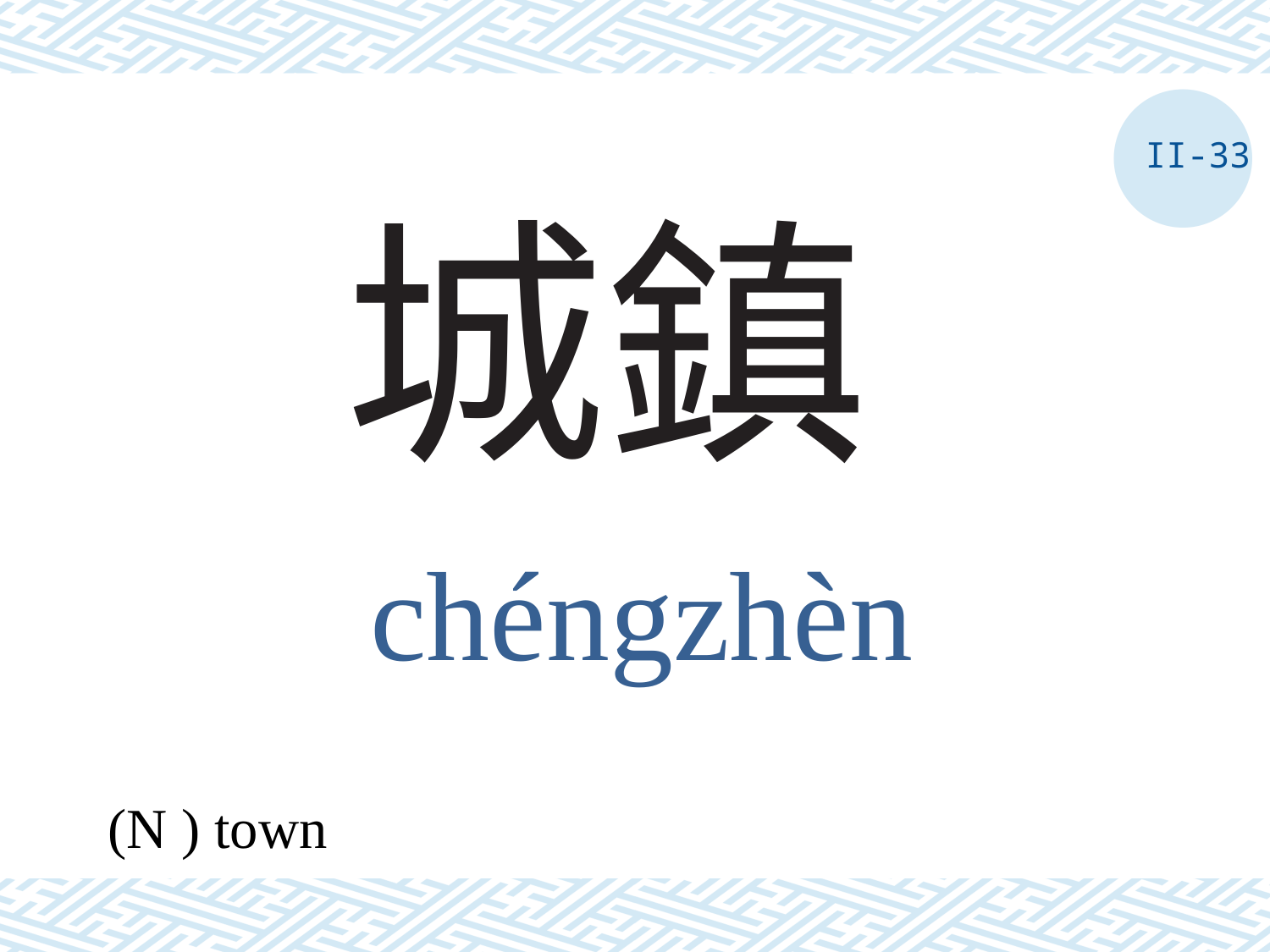

II-33

# 城鎮
chéngzhèn
(N ) town